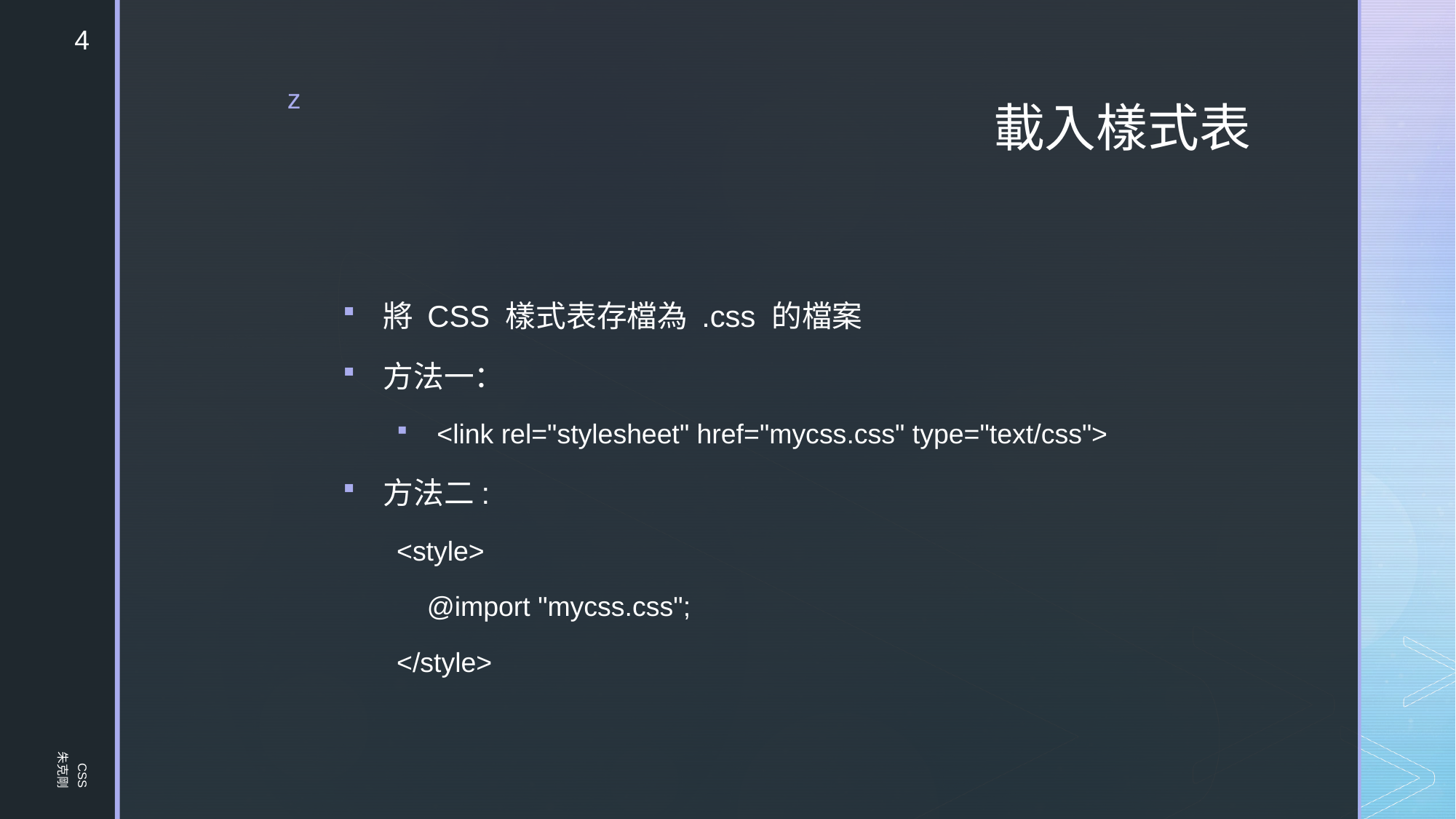

4
# 載入樣式表
將 CSS 樣式表存檔為 .css 的檔案
方法一：
<link rel="stylesheet" href="mycss.css" type="text/css">
方法二:
<style>
    @import "mycss.css";
</style>
CSS
朱克剛